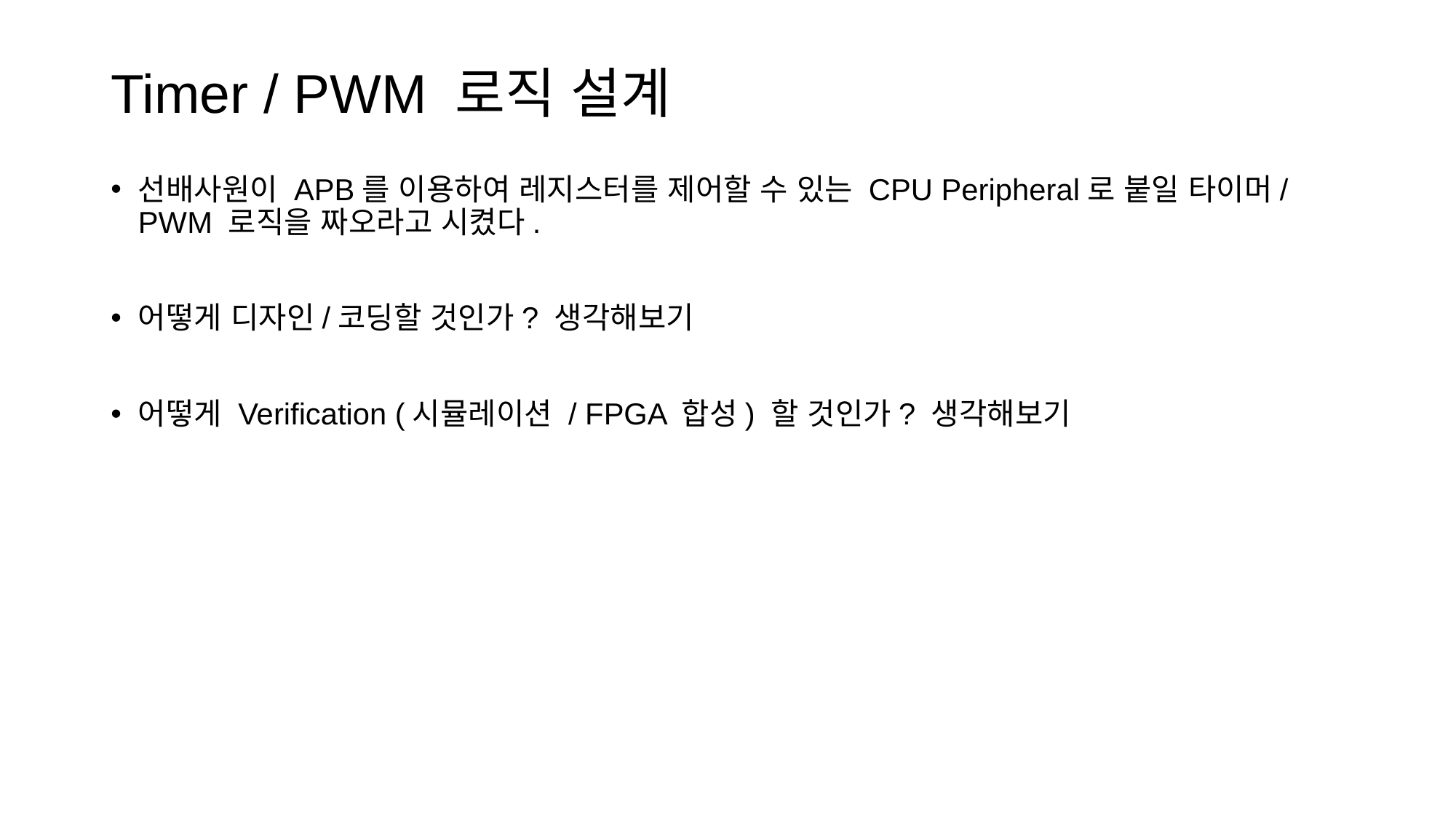

# Timer / PWM 로직 설계
선배사원이 APB를 이용하여 레지스터를 제어할 수 있는 CPU Peripheral로 붙일 타이머/PWM 로직을 짜오라고 시켰다.

어떻게 디자인/코딩할 것인가? 생각해보기

어떻게 Verification (시뮬레이션 / FPGA 합성) 할 것인가? 생각해보기